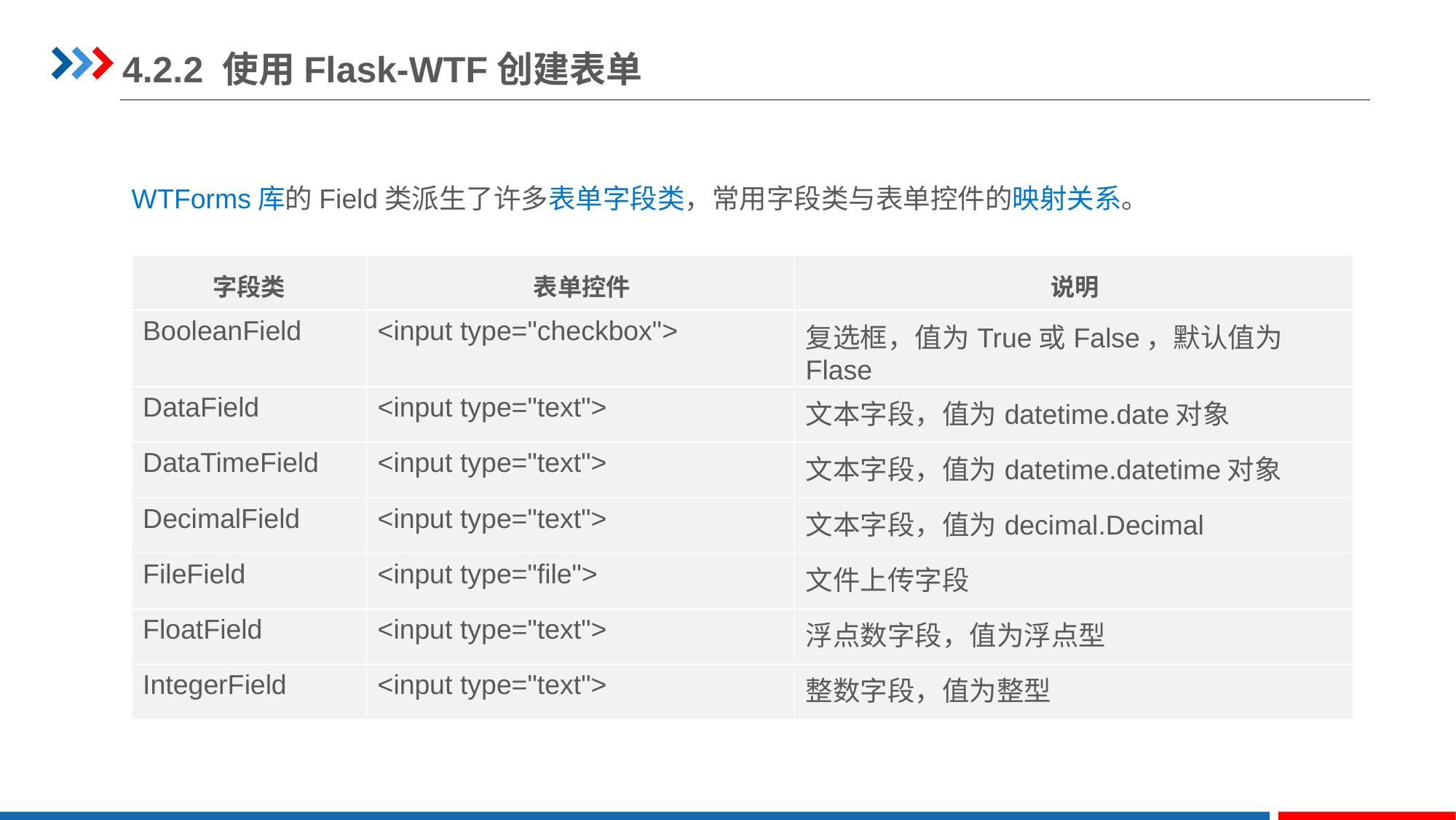

4.2.2 使用Flask-WTF创建表单
WTForms库的Field类派生了许多表单字段类，常用字段类与表单控件的映射关系。
| 字段类 | 表单控件 | 说明 |
| --- | --- | --- |
| BooleanField | <input type="checkbox"> | 复选框，值为True或False，默认值为Flase |
| DataField | <input type="text"> | 文本字段，值为datetime.date对象 |
| DataTimeField | <input type="text"> | 文本字段，值为datetime.datetime对象 |
| DecimalField | <input type="text"> | 文本字段，值为decimal.Decimal |
| FileField | <input type="file"> | 文件上传字段 |
| FloatField | <input type="text"> | 浮点数字段，值为浮点型 |
| IntegerField | <input type="text"> | 整数字段，值为整型 |